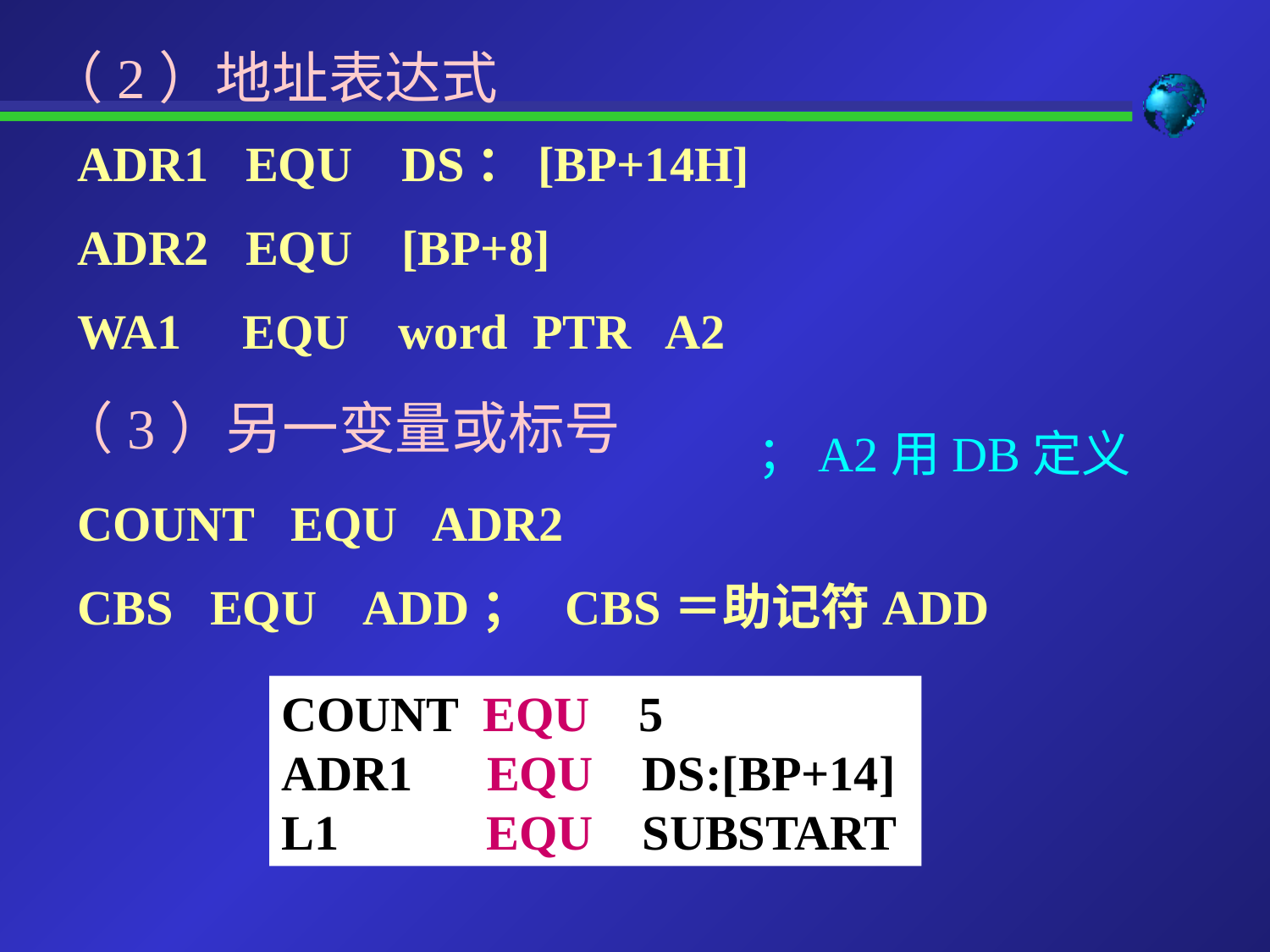

（2）地址表达式
ADR1   EQU    DS：[BP+14H]
ADR2   EQU    [BP+8]
WA1     EQU    word  PTR   A2
（3）另一变量或标号
；A2用DB定义
COUNT   EQU   ADR2
CBS   EQU    ADD；  CBS＝助记符ADD
COUNT  EQU    5
ADR1      EQU    DS:[BP+14]
L1            EQU    SUBSTART
36